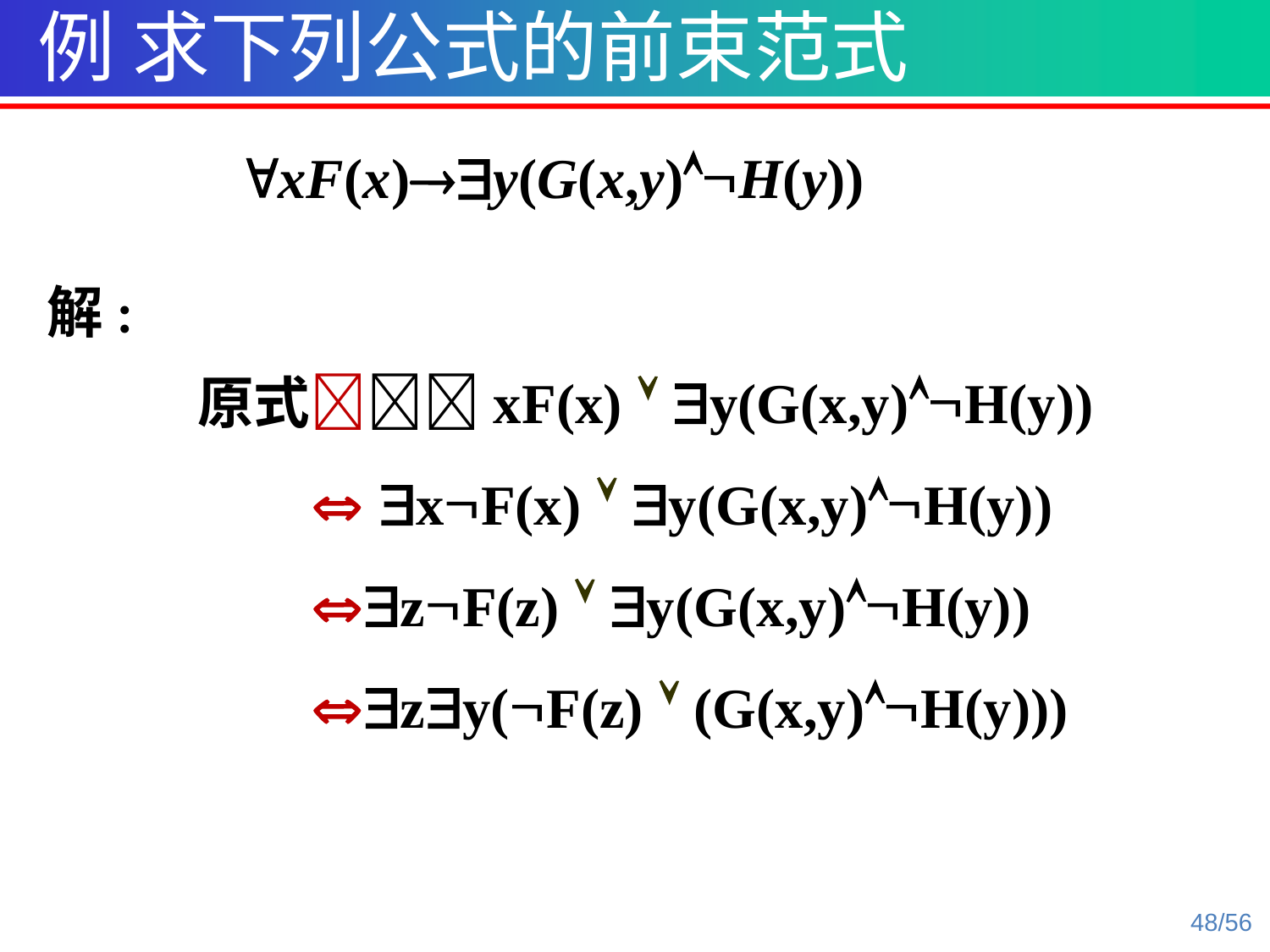

例 求下列公式的前束范式
∀xF(x)→∃y(G(x,y)∧¬H(y))
解:
原式⇔¬∀xF(x) ∨ ∃y(G(x,y)∧¬H(y))
        ⇔ ∃x¬F(x) ∨ ∃y(G(x,y)∧¬H(y))
        ⇔∃z¬F(z) ∨ ∃y(G(x,y)∧¬H(y))
        ⇔∃z∃y(¬F(z) ∨ (G(x,y)∧¬H(y)))

48/56